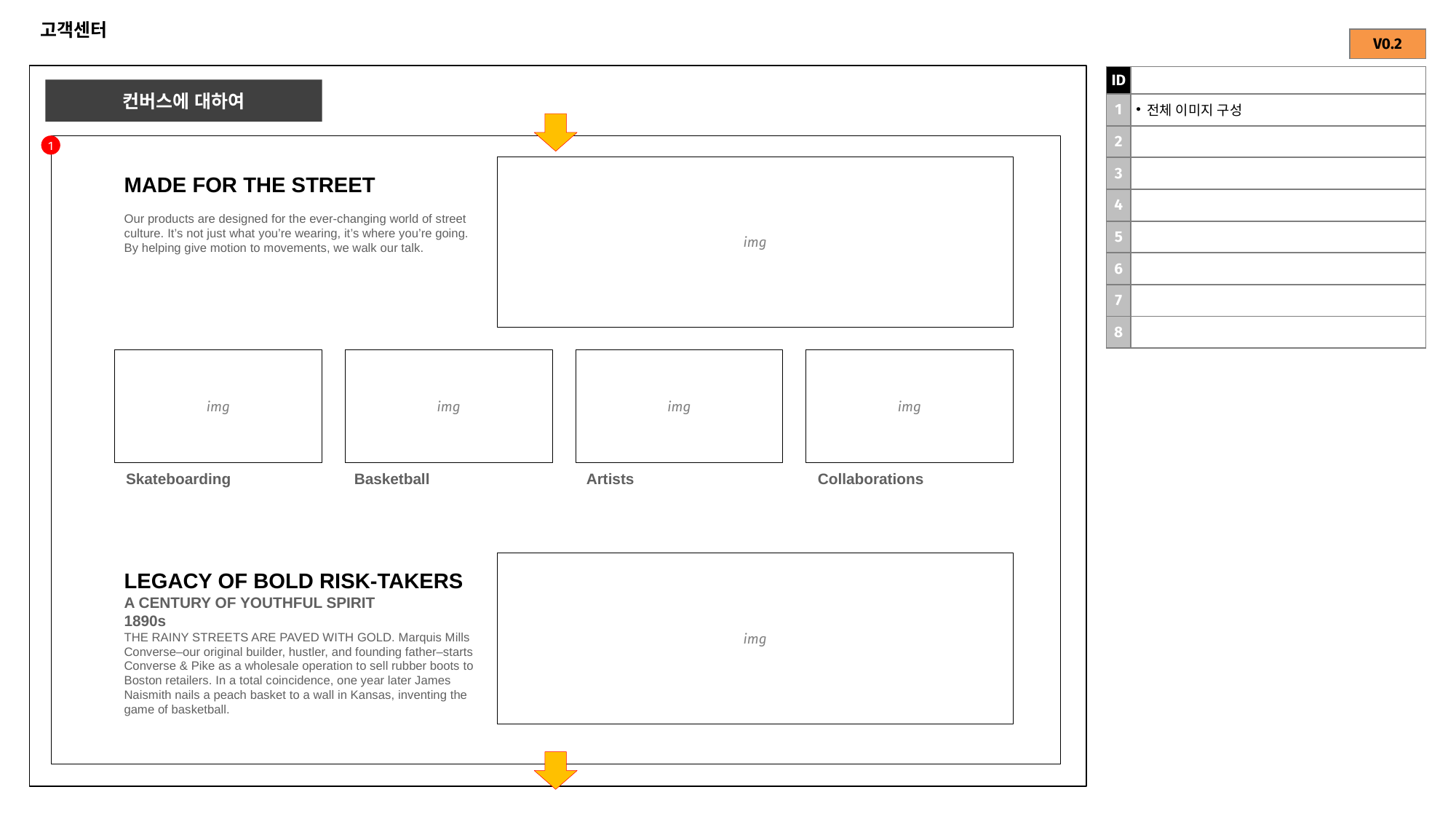

# 고객센터
| V0.2 |
| --- |

| ID |  |
| --- | --- |
| 1 | 전체 이미지 구성 |
| 2 |  |
| 3 |  |
| 4 |  |
| 5 |  |
| 6 |  |
| 7 |  |
| 8 |  |
컨버스에 대하여

1

img
MADE FOR THE STREET

Our products are designed for the ever-changing world of street culture. It’s not just what you’re wearing, it’s where you’re going. By helping give motion to movements, we walk our talk.
img
img
img
img
Skateboarding
Basketball
Artists
Collaborations
img
LEGACY OF BOLD RISK-TAKERS
A CENTURY OF YOUTHFUL SPIRIT
1890s
THE RAINY STREETS ARE PAVED WITH GOLD. Marquis Mills Converse–our original builder, hustler, and founding father–starts Converse & Pike as a wholesale operation to sell rubber boots to Boston retailers. In a total coincidence, one year later James Naismith nails a peach basket to a wall in Kansas, inventing the game of basketball.